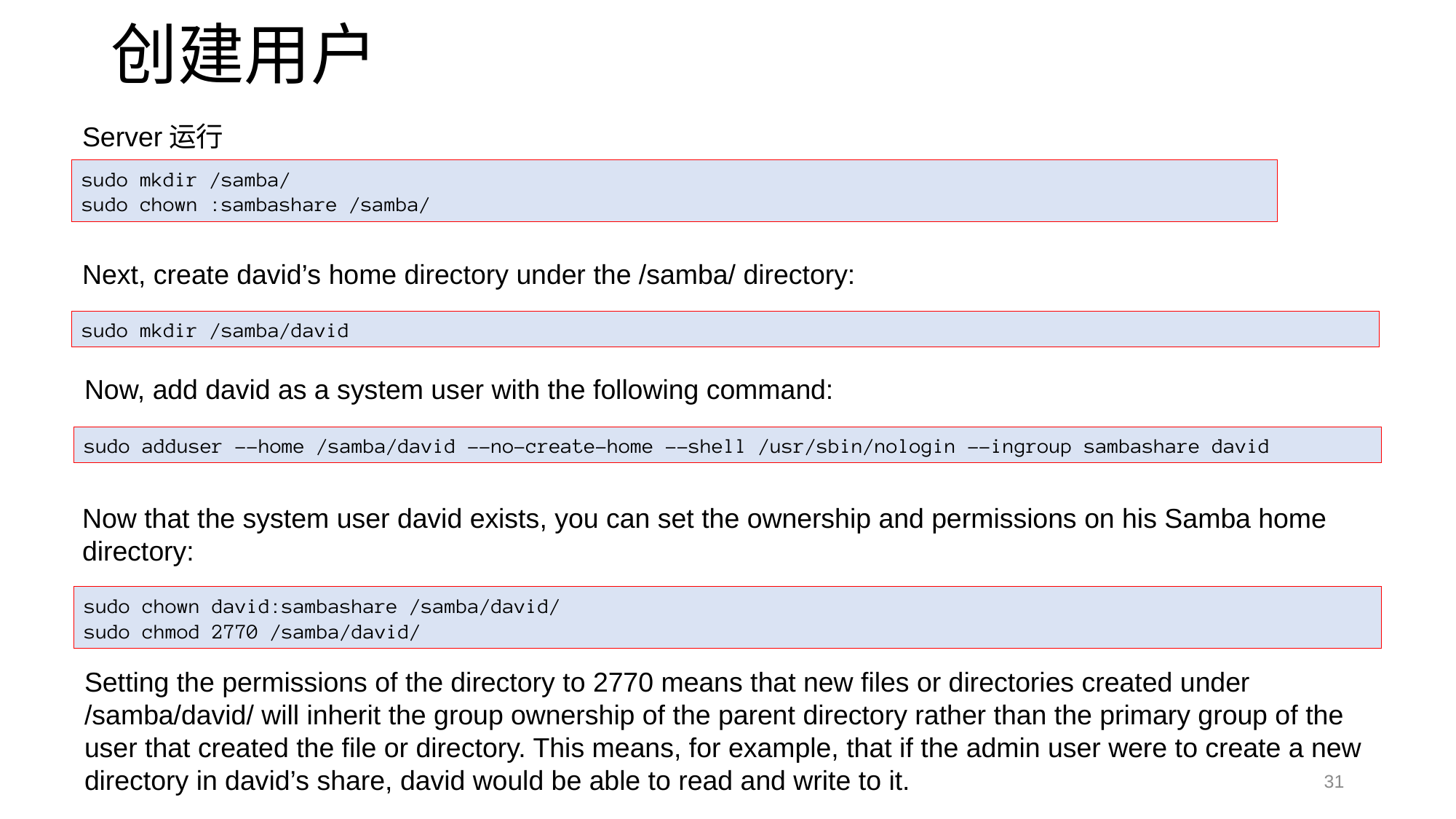

# 创建用户
Server运行
sudo mkdir /samba/
sudo chown :sambashare /samba/
Next, create david’s home directory under the /samba/ directory:
sudo mkdir /samba/david
Now, add david as a system user with the following command:
sudo adduser --home /samba/david --no-create-home --shell /usr/sbin/nologin --ingroup sambashare david
Now that the system user david exists, you can set the ownership and permissions on his Samba home directory:
sudo chown david:sambashare /samba/david/
sudo chmod 2770 /samba/david/
Setting the permissions of the directory to 2770 means that new files or directories created under /samba/david/ will inherit the group ownership of the parent directory rather than the primary group of the user that created the file or directory. This means, for example, that if the admin user were to create a new directory in david’s share, david would be able to read and write to it.
31